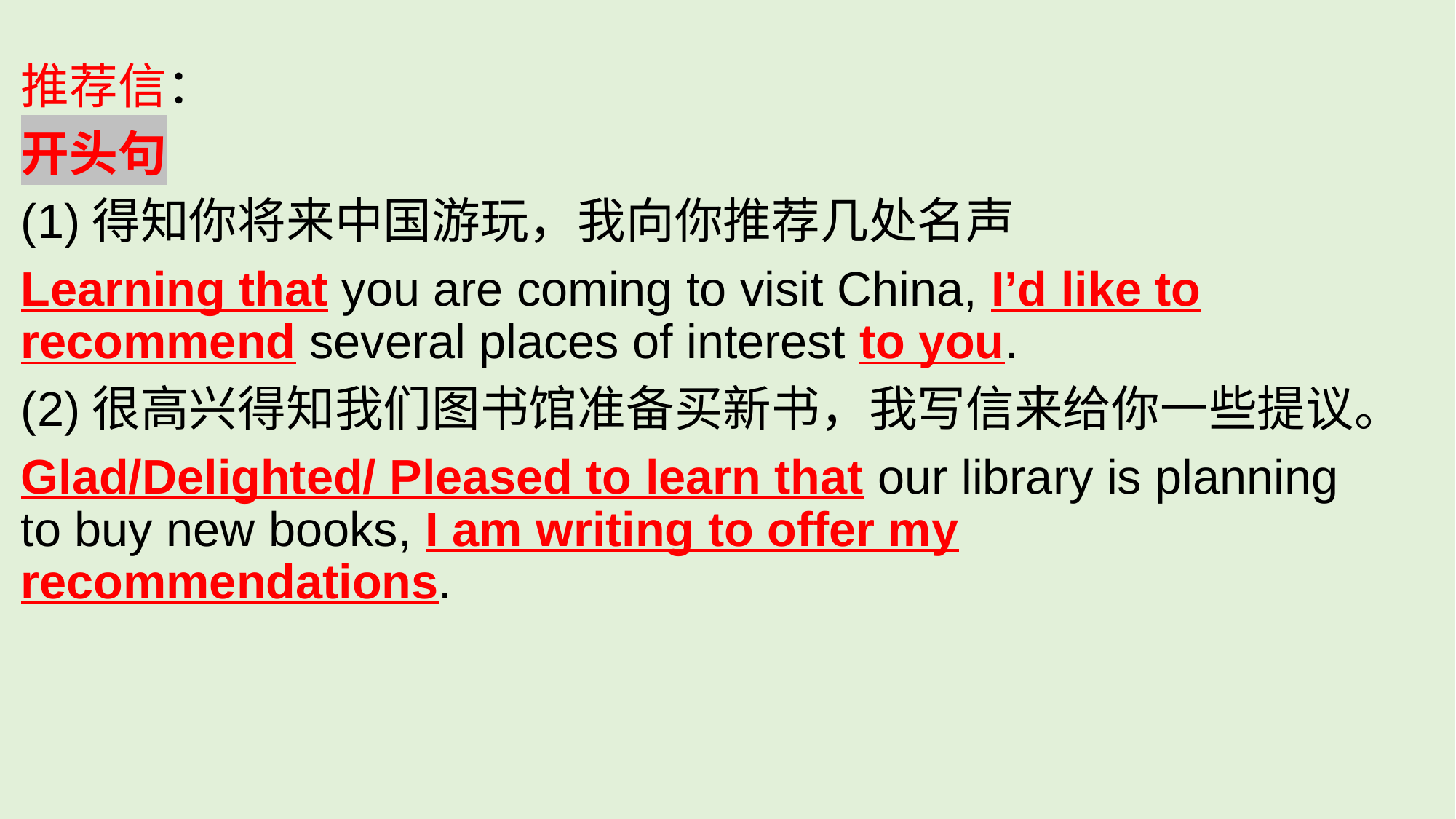

推荐信：
开头句
(1)得知你将来中国游玩，我向你推荐几处名声
Learning that you are coming to visit China, I’d like to recommend several places of interest to you.
(2)很高兴得知我们图书馆准备买新书，我写信来给你一些提议。
Glad/Delighted/ Pleased to learn that our library is planning to buy new books, I am writing to offer my recommendations.